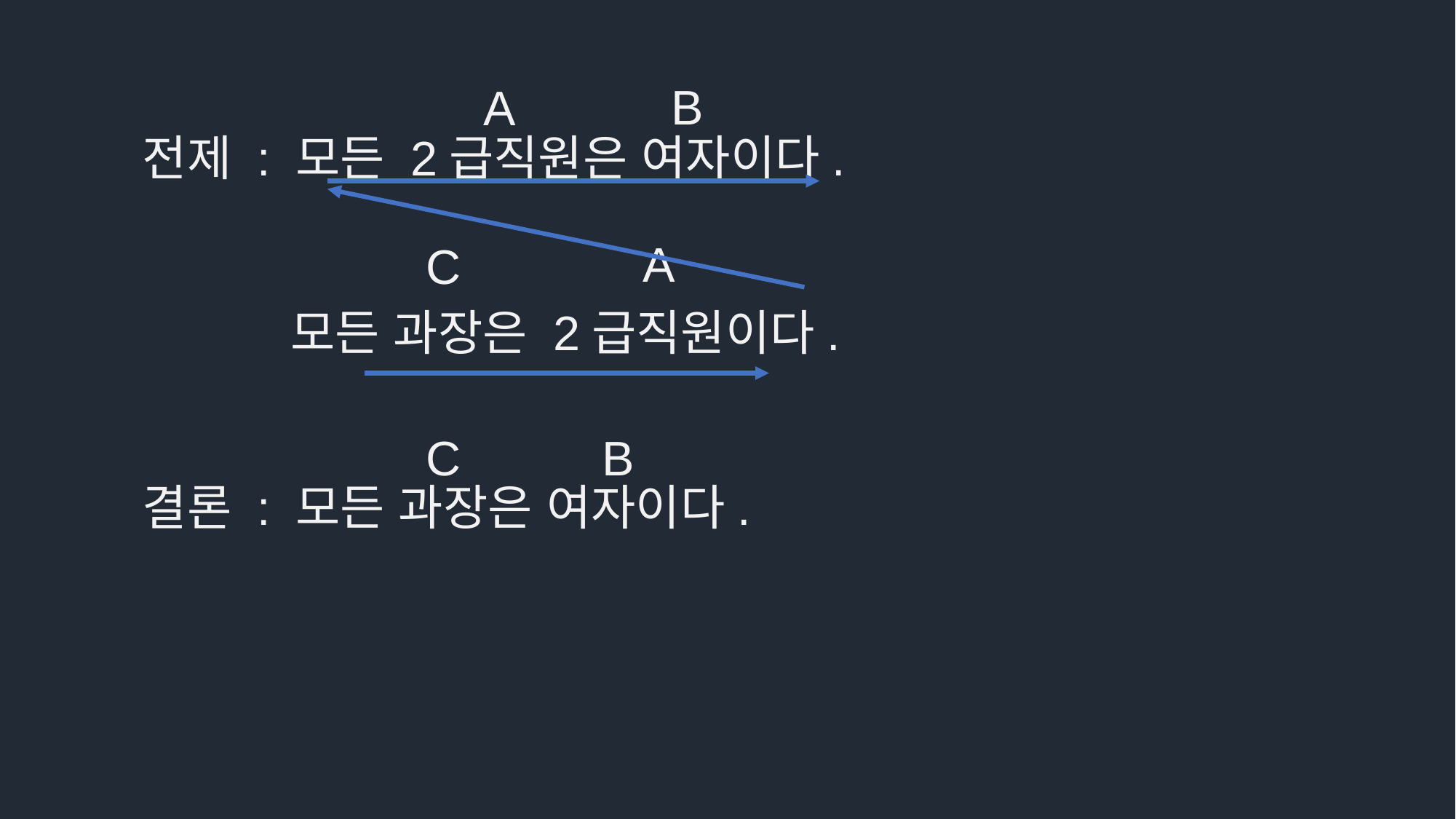

B
A
전제 : 모든 2급직원은 여자이다.

	  모든 과장은 2급직원이다.

결론 : 모든 과장은 여자이다.

A
C
C
B